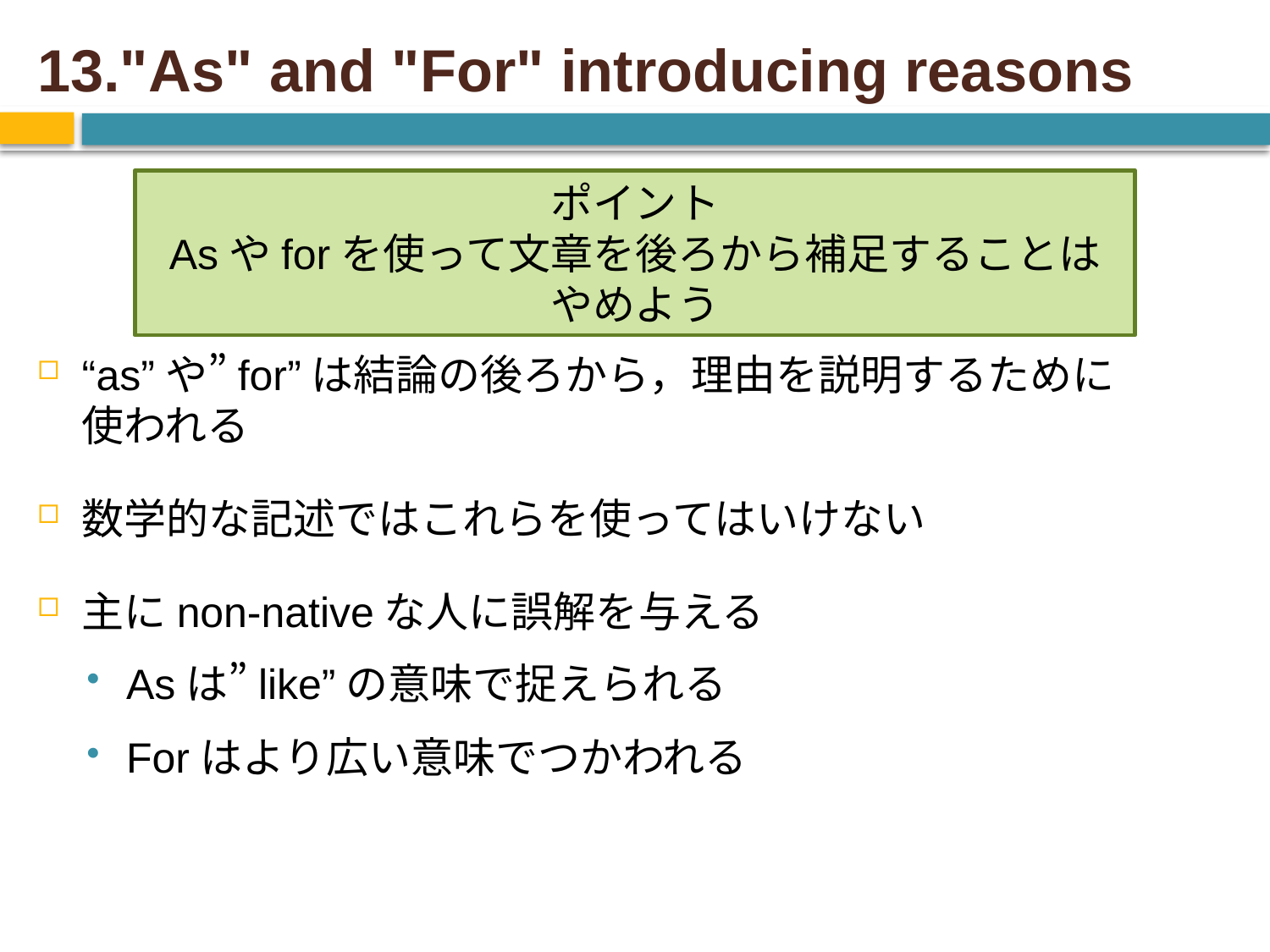

# 13."As" and "For" introducing reasons

“as”や”for”は結論の後ろから，理由を説明するために
使われる
数学的な記述ではこれらを使ってはいけない
主にnon-nativeな人に誤解を与える
Asは”like”の意味で捉えられる
Forはより広い意味でつかわれる

ポイント
Asやforを使って文章を後ろから補足することは
やめよう